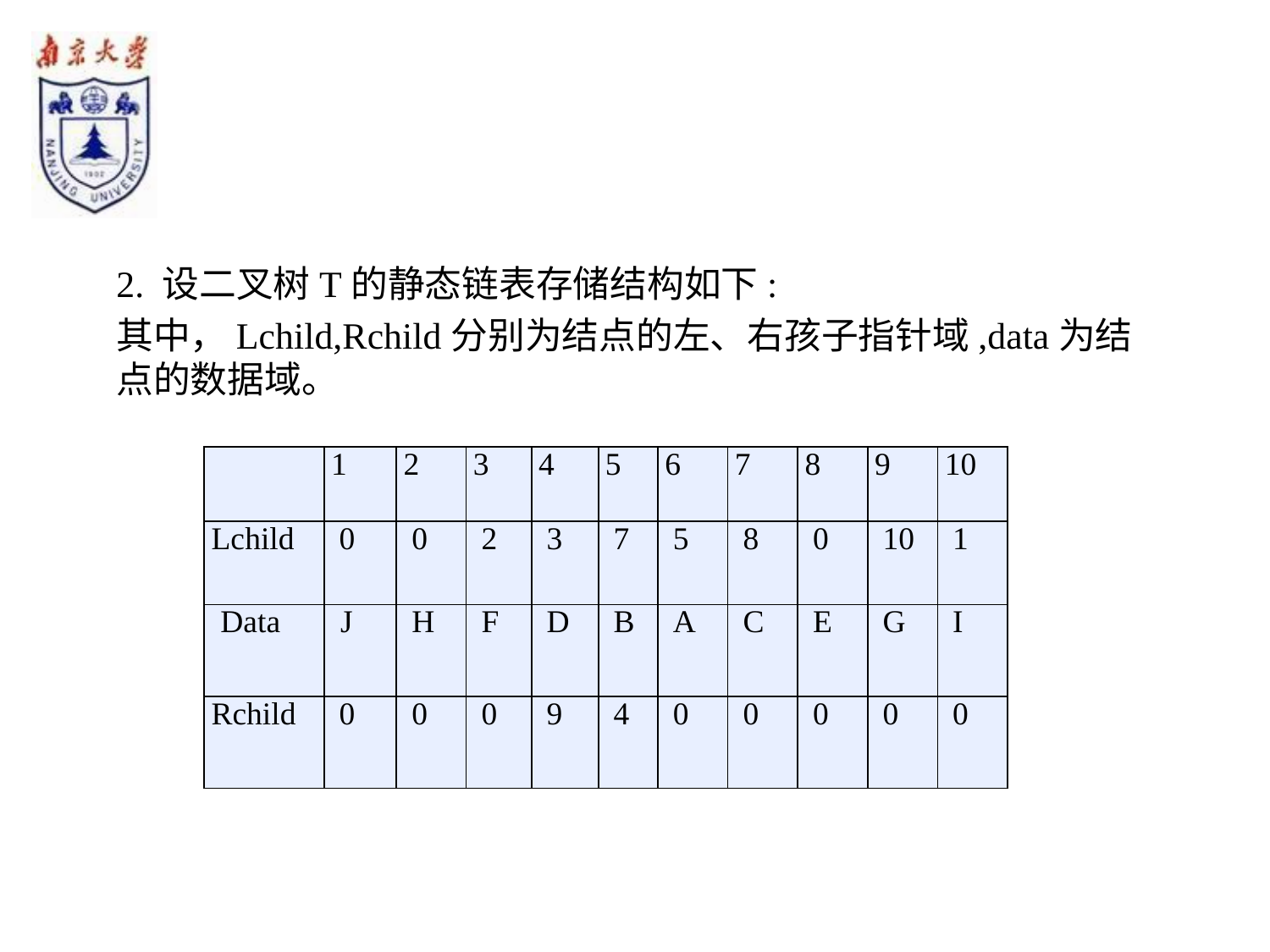

#
2. 设二叉树T的静态链表存储结构如下:
其中，Lchild,Rchild分别为结点的左、右孩子指针域,data为结点的数据域。

|  | 1 | 2 | 3 | 4 | 5 | 6 | 7 | 8 | 9 | 10 |
| --- | --- | --- | --- | --- | --- | --- | --- | --- | --- | --- |
| Lchild | 0 | 0 | 2 | 3 | 7 | 5 | 8 | 0 | 10 | 1 |
| Data | J | H | F | D | B | A | C | E | G | I |
| Rchild | 0 | 0 | 0 | 9 | 4 | 0 | 0 | 0 | 0 | 0 |